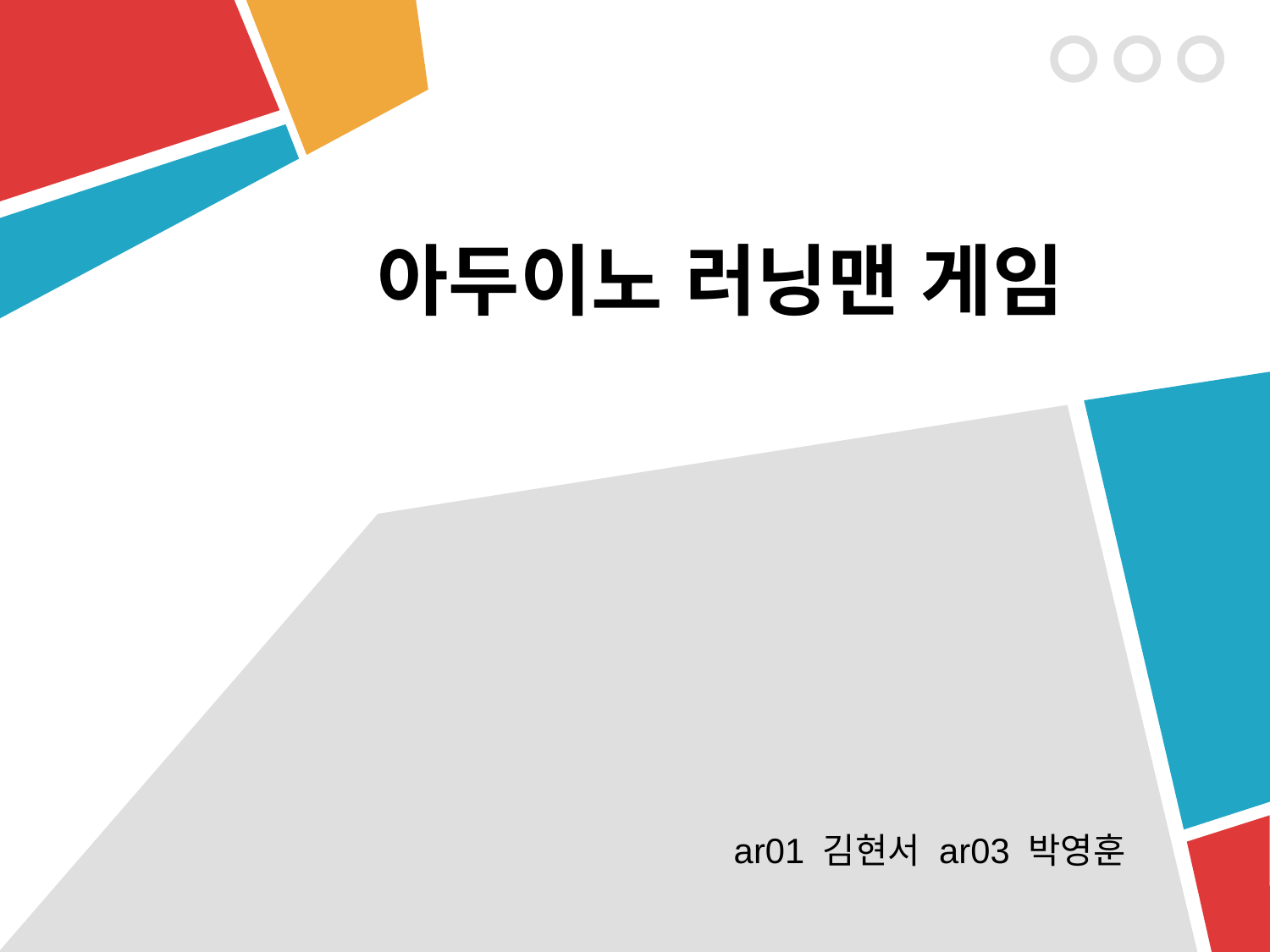

# 아두이노 러닝맨 게임
ar01 김현서 ar03 박영훈